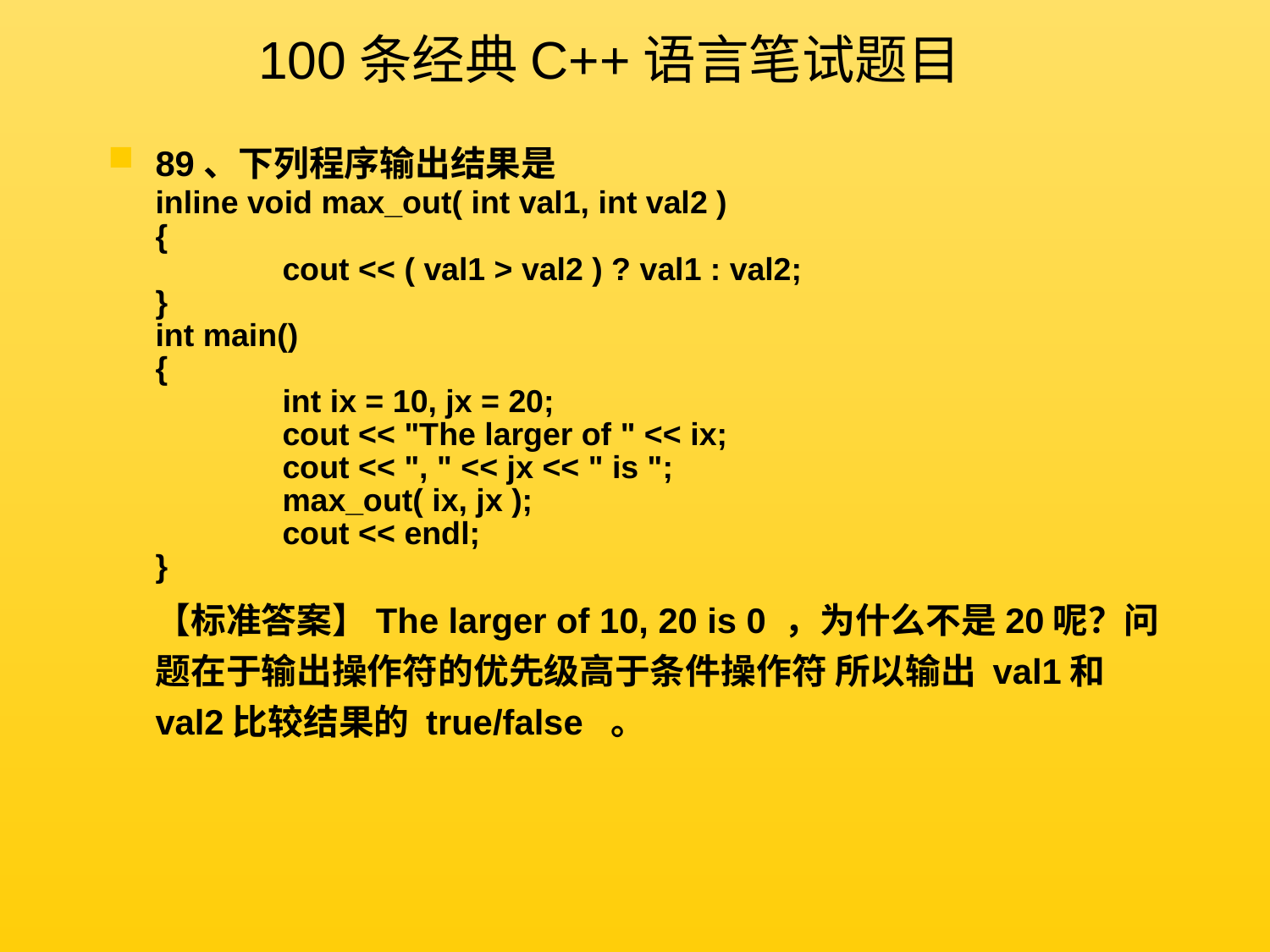

100条经典C++语言笔试题目
89、下列程序输出结果是
	inline void max_out( int val1, int val2 )
	{
		cout << ( val1 > val2 ) ? val1 : val2;
	}
	int main()
	{
	       	int ix = 10, jx = 20;
	       	cout << "The larger of " << ix;
	       	cout << ", " << jx << " is ";
		max_out( ix, jx );
		cout << endl;
	}
	【标准答案】The larger of 10, 20 is 0 ，为什么不是20呢？问题在于输出操作符的优先级高于条件操作符 所以输出 val1和 val2比较结果的 true/false  。